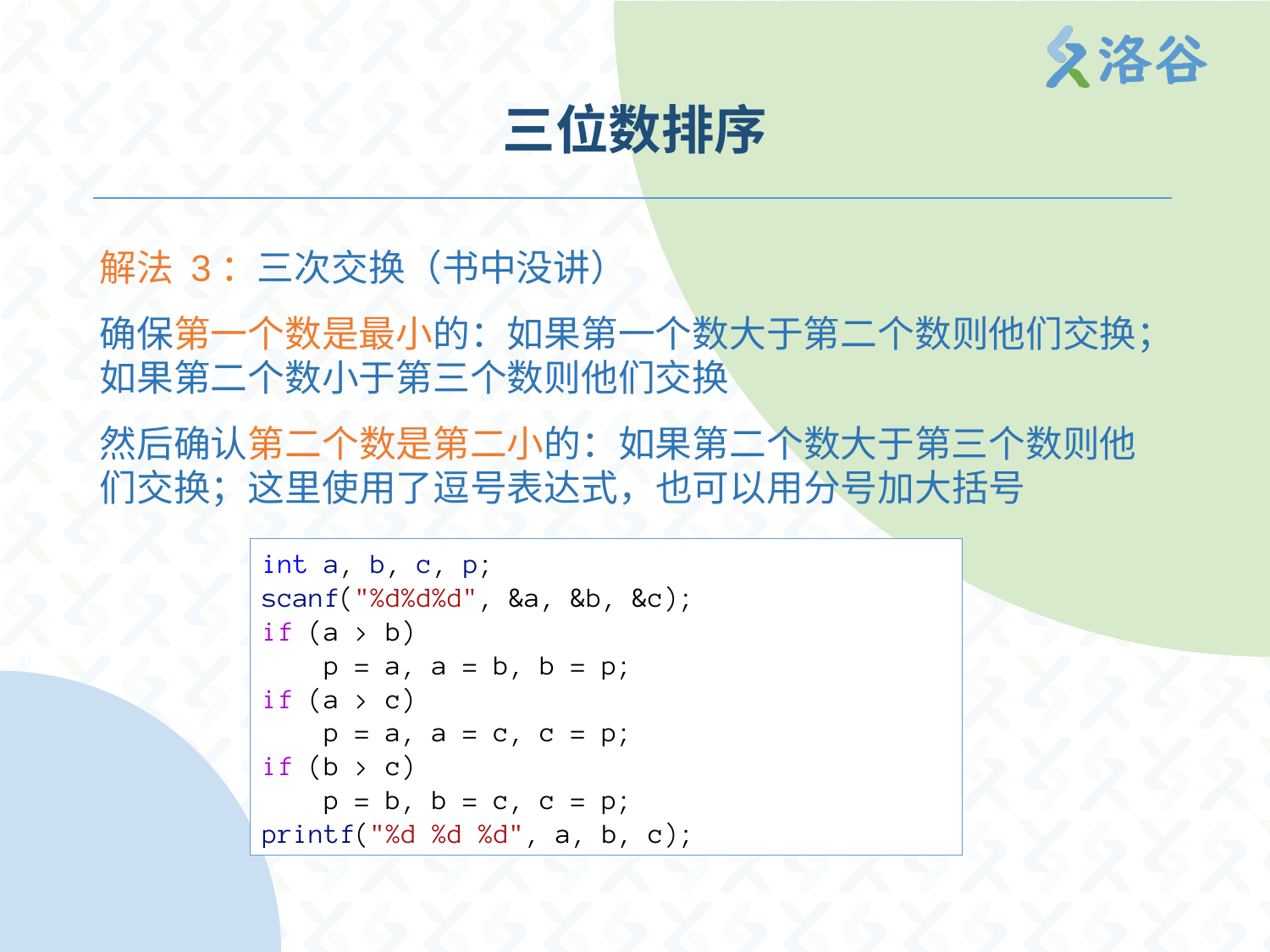

# 三位数排序
解法 3：三次交换（书中没讲）
确保第一个数是最小的：如果第一个数大于第二个数则他们交换；如果第二个数小于第三个数则他们交换
然后确认第二个数是第二小的：如果第二个数大于第三个数则他们交换；这里使用了逗号表达式，也可以用分号加大括号
int a, b, c, p;
scanf("%d%d%d", &a, &b, &c);
if (a > b)
    p = a, a = b, b = p;
if (a > c)
    p = a, a = c, c = p;
if (b > c)
    p = b, b = c, c = p;
printf("%d %d %d", a, b, c);